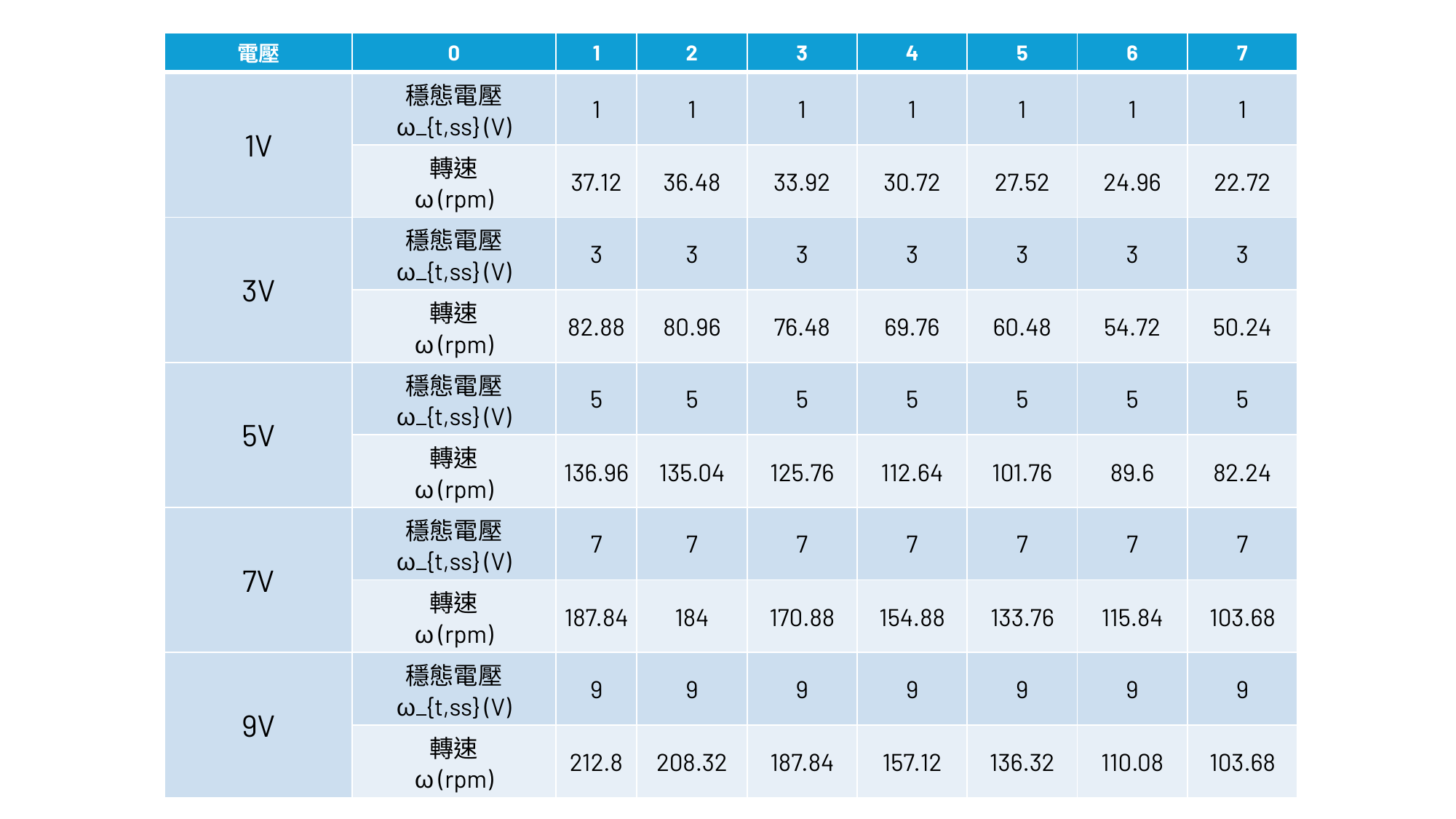

| 電壓 | 0 | 1 | 2 | 3 | 4 | 5 | 6 | 7 |
| --- | --- | --- | --- | --- | --- | --- | --- | --- |
| 1V | 穩態電壓 ω\_{t,ss} (V) | 1 | 1 | 1 | 1 | 1 | 1 | 1 |
|  | 轉速 ω (rpm) | 37.12 | 36.48 | 33.92 | 30.72 | 27.52 | 24.96 | 22.72 |
| 3V | 穩態電壓 ω\_{t,ss} (V) | 3 | 3 | 3 | 3 | 3 | 3 | 3 |
|  | 轉速 ω (rpm) | 82.88 | 80.96 | 76.48 | 69.76 | 60.48 | 54.72 | 50.24 |
| 5V | 穩態電壓 ω\_{t,ss} (V) | 5 | 5 | 5 | 5 | 5 | 5 | 5 |
|  | 轉速 ω (rpm) | 136.96 | 135.04 | 125.76 | 112.64 | 101.76 | 89.6 | 82.24 |
| 7V | 穩態電壓 ω\_{t,ss} (V) | 7 | 7 | 7 | 7 | 7 | 7 | 7 |
|  | 轉速 ω (rpm) | 187.84 | 184 | 170.88 | 154.88 | 133.76 | 115.84 | 103.68 |
| 9V | 穩態電壓 ω\_{t,ss} (V) | 9 | 9 | 9 | 9 | 9 | 9 | 9 |
|  | 轉速 ω (rpm) | 212.8 | 208.32 | 187.84 | 157.12 | 136.32 | 110.08 | 103.68 |